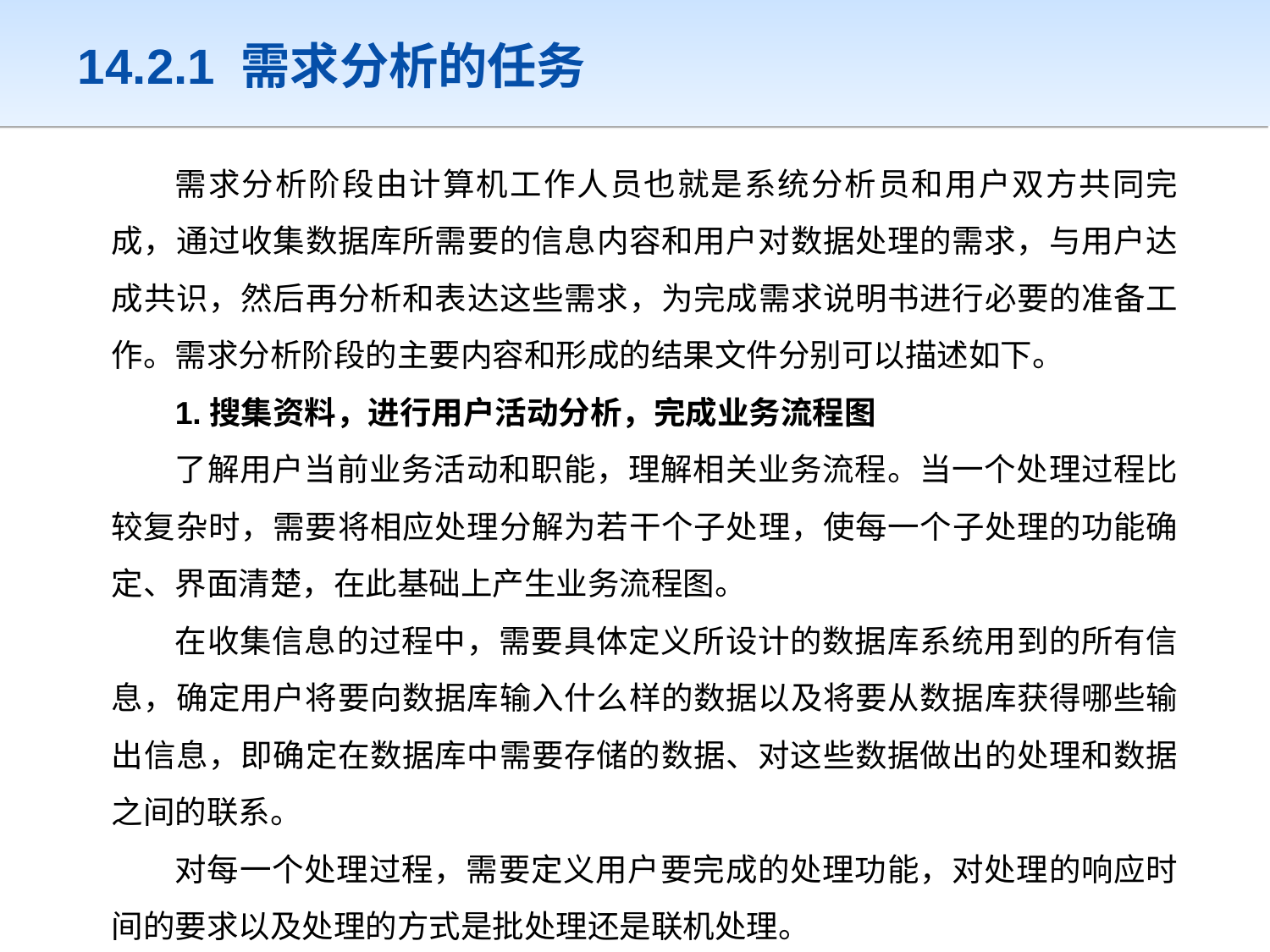

14.2.1 需求分析的任务
需求分析阶段由计算机工作人员也就是系统分析员和用户双方共同完成，通过收集数据库所需要的信息内容和用户对数据处理的需求，与用户达成共识，然后再分析和表达这些需求，为完成需求说明书进行必要的准备工作。需求分析阶段的主要内容和形成的结果文件分别可以描述如下。
1.搜集资料，进行用户活动分析，完成业务流程图
了解用户当前业务活动和职能，理解相关业务流程。当一个处理过程比较复杂时，需要将相应处理分解为若干个子处理，使每一个子处理的功能确定、界面清楚，在此基础上产生业务流程图。
在收集信息的过程中，需要具体定义所设计的数据库系统用到的所有信息，确定用户将要向数据库输入什么样的数据以及将要从数据库获得哪些输出信息，即确定在数据库中需要存储的数据、对这些数据做出的处理和数据之间的联系。
对每一个处理过程，需要定义用户要完成的处理功能，对处理的响应时间的要求以及处理的方式是批处理还是联机处理。
数据定义